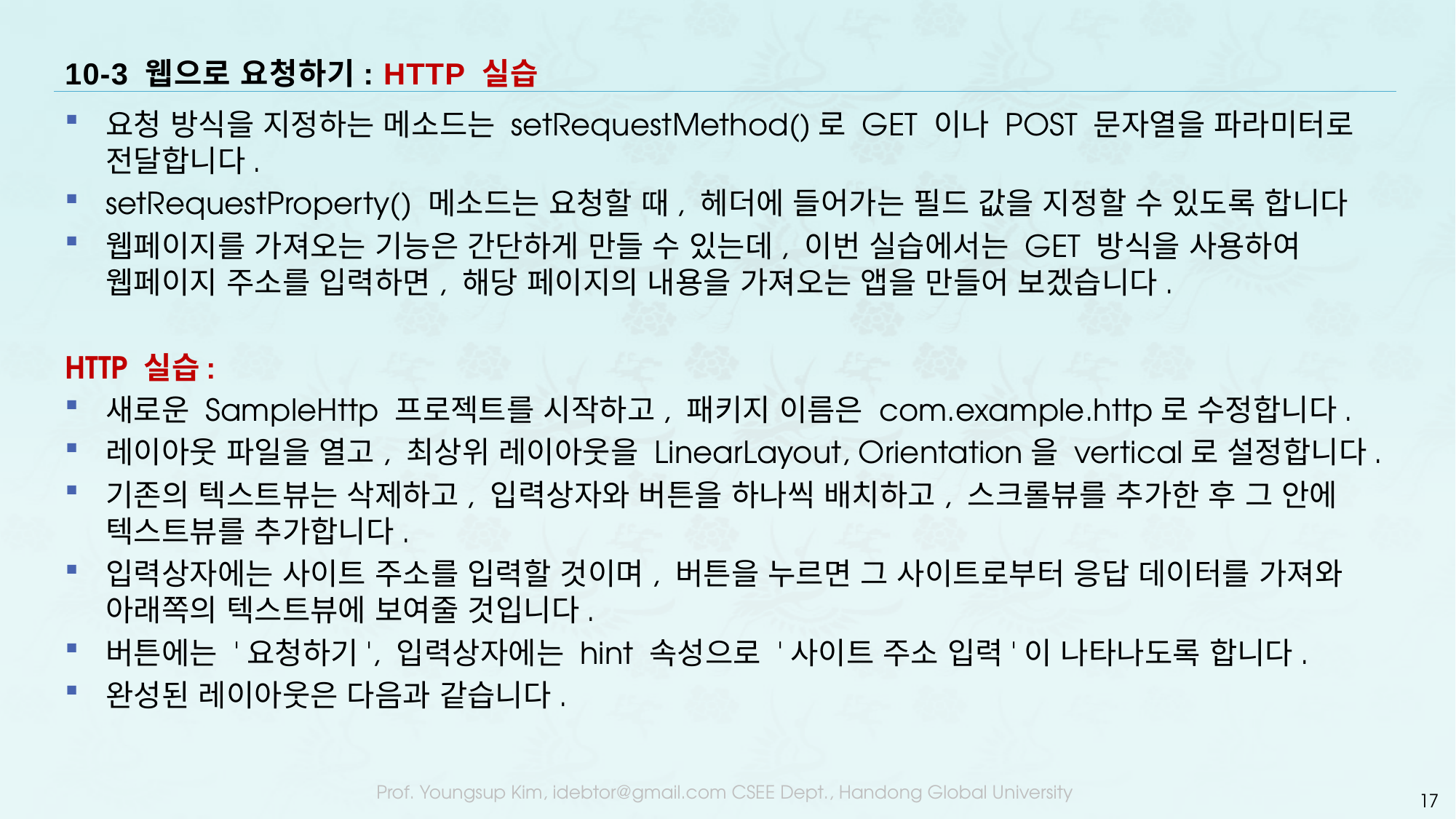

# 10-3 웹으로 요청하기: HTTP 실습
요청 방식을 지정하는 메소드는 setRequestMethod()로 GET 이나 POST 문자열을 파라미터로 전달합니다.
setRequestProperty() 메소드는 요청할 때, 헤더에 들어가는 필드 값을 지정할 수 있도록 합니다
웹페이지를 가져오는 기능은 간단하게 만들 수 있는데, 이번 실습에서는 GET 방식을 사용하여 웹페이지 주소를 입력하면, 해당 페이지의 내용을 가져오는 앱을 만들어 보겠습니다.

HTTP 실습:
새로운 SampleHttp 프로젝트를 시작하고, 패키지 이름은 com.example.http로 수정합니다.
레이아웃 파일을 열고, 최상위 레이아웃을 LinearLayout, Orientation을 vertical로 설정합니다.
기존의 텍스트뷰는 삭제하고, 입력상자와 버튼을 하나씩 배치하고, 스크롤뷰를 추가한 후 그 안에 텍스트뷰를 추가합니다.
입력상자에는 사이트 주소를 입력할 것이며, 버튼을 누르면 그 사이트로부터 응답 데이터를 가져와 아래쪽의 텍스트뷰에 보여줄 것입니다.
버튼에는 '요청하기', 입력상자에는 hint 속성으로 '사이트 주소 입력'이 나타나도록 합니다.
완성된 레이아웃은 다음과 같습니다.

17